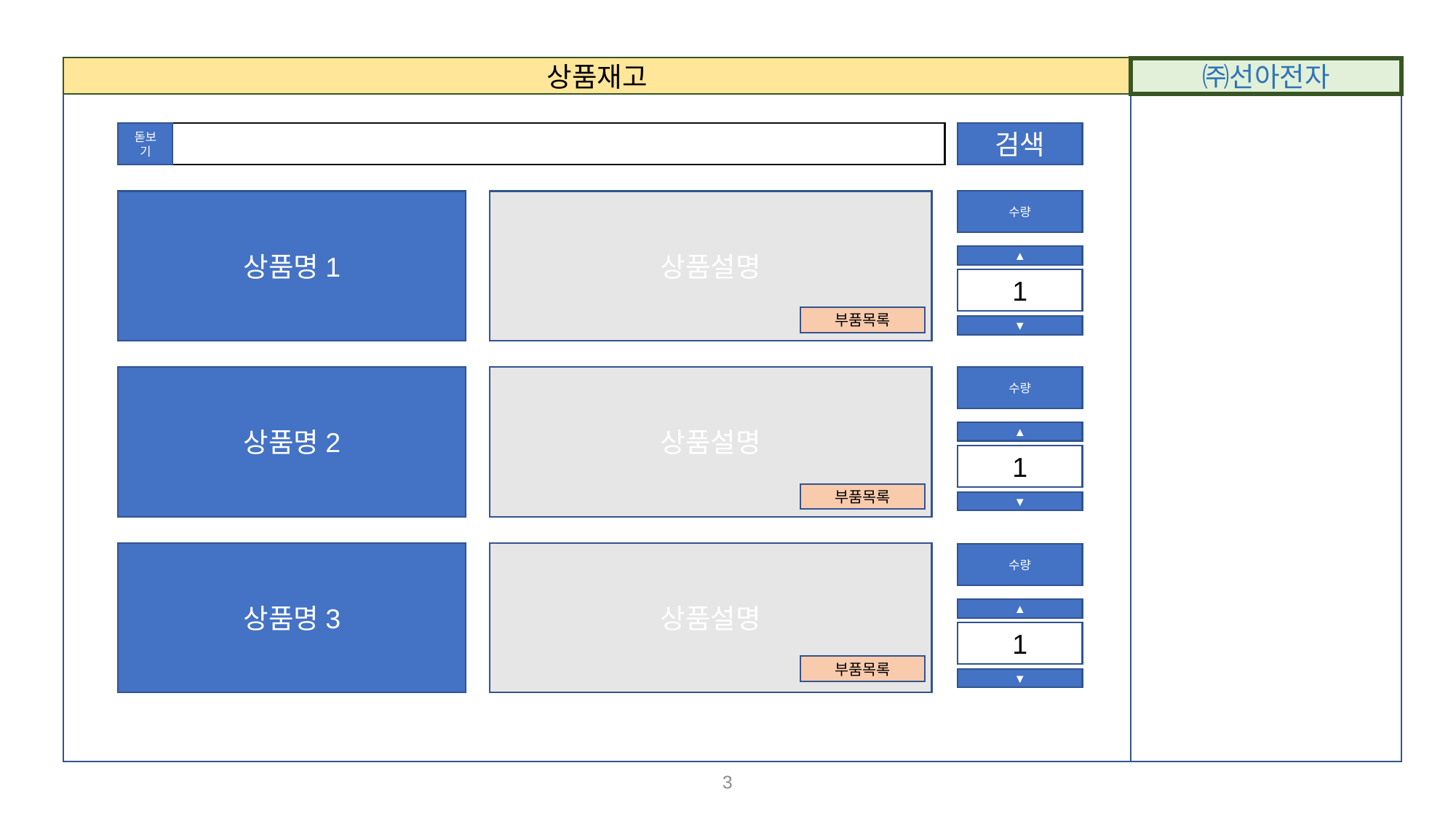

상품재고
㈜선아전자

돋보기
검색
검색
수량
상품설명
상품명1
▲
1
부품목록
▼
상품설명
수량
상품명2
▲
1
부품목록
▼
상품설명
상품명3
수량
▲
1
부품목록
▼
3